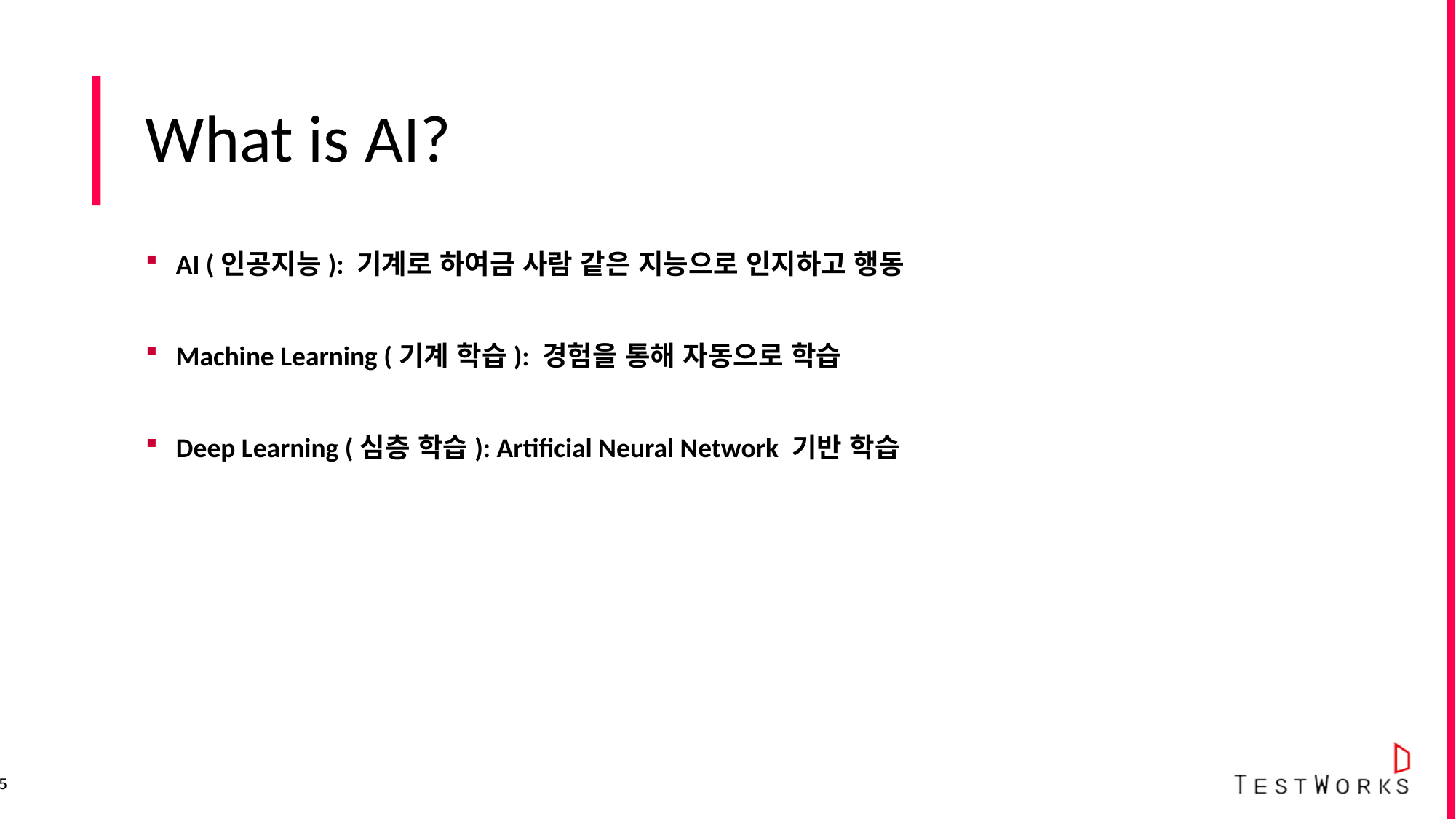

# What is AI?
AI (인공지능): 기계로 하여금 사람 같은 지능으로 인지하고 행동

Machine Learning (기계 학습): 경험을 통해 자동으로 학습

Deep Learning (심층 학습): Artificial Neural Network 기반 학습